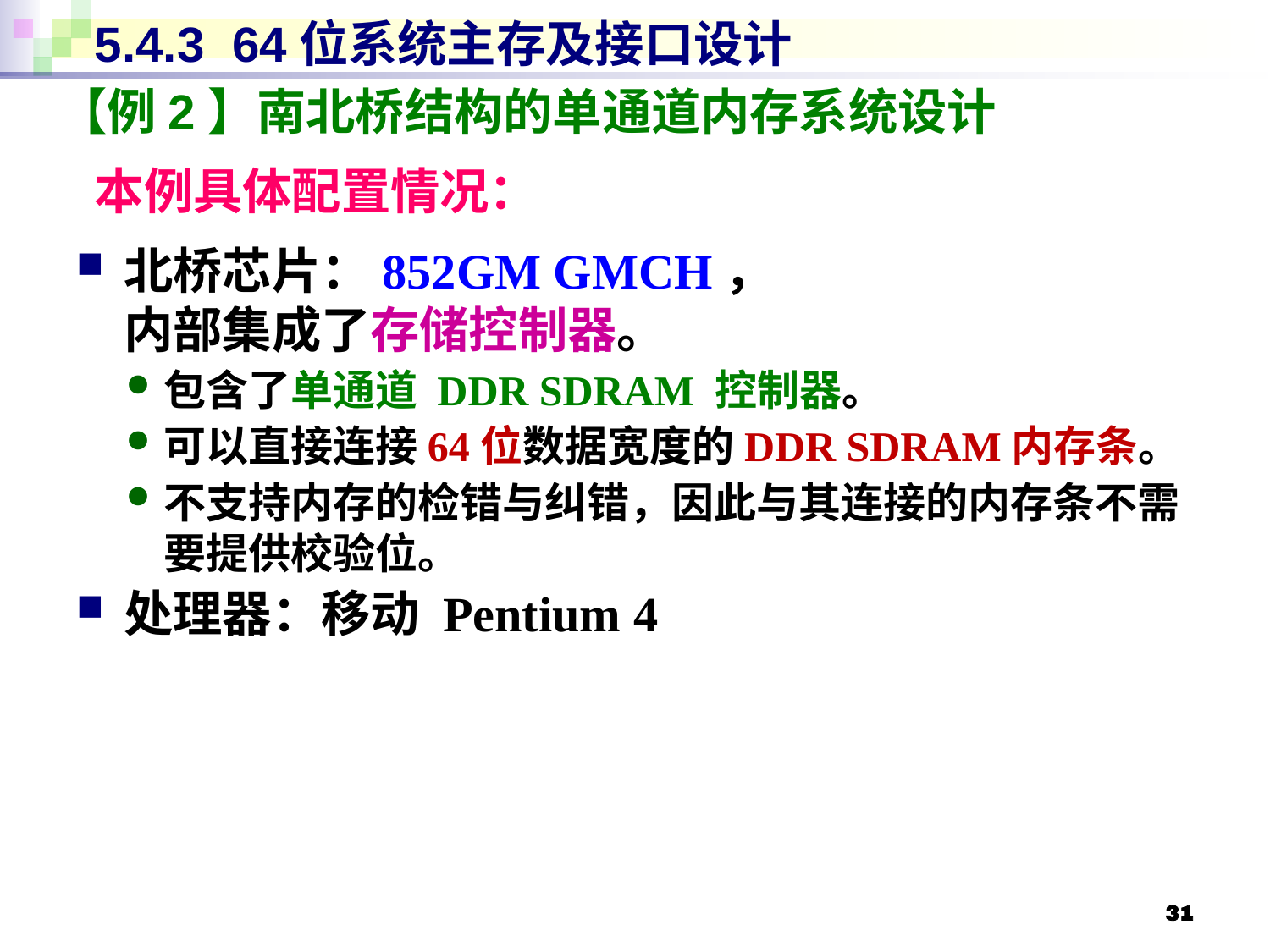

# 5.4.3  64位系统主存及接口设计
【例2】南北桥结构的单通道内存系统设计
本例具体配置情况：
北桥芯片：852GM GMCH，
内部集成了存储控制器。
包含了单通道 DDR SDRAM 控制器。
可以直接连接64位数据宽度的DDR SDRAM内存条。
不支持内存的检错与纠错，因此与其连接的内存条不需要提供校验位。
处理器：移动 Pentium 4
31